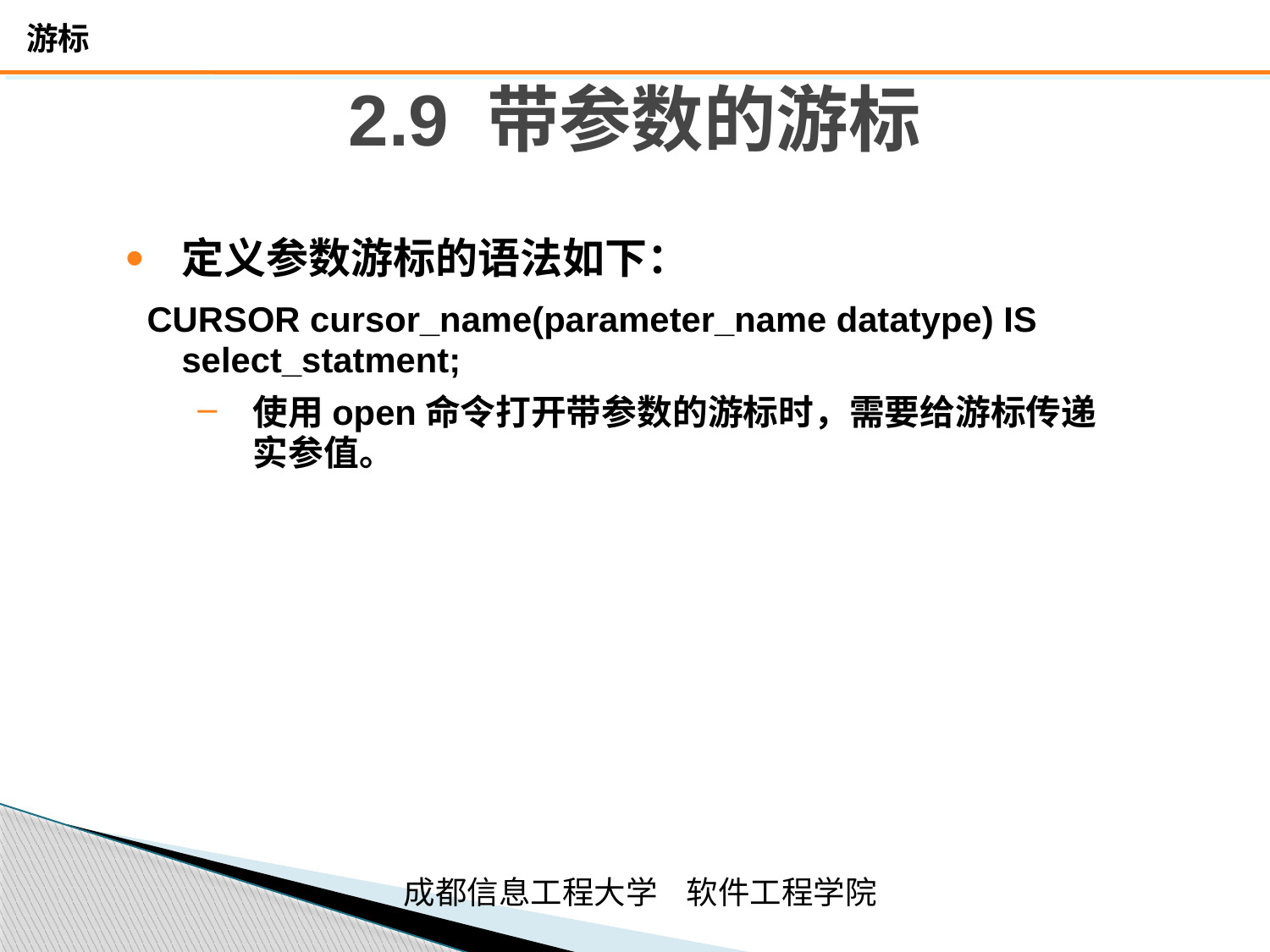

# 2.9 带参数的游标
定义参数游标的语法如下：
  CURSOR cursor_name(parameter_name datatype) IS select_statment;
使用open命令打开带参数的游标时，需要给游标传递实参值。